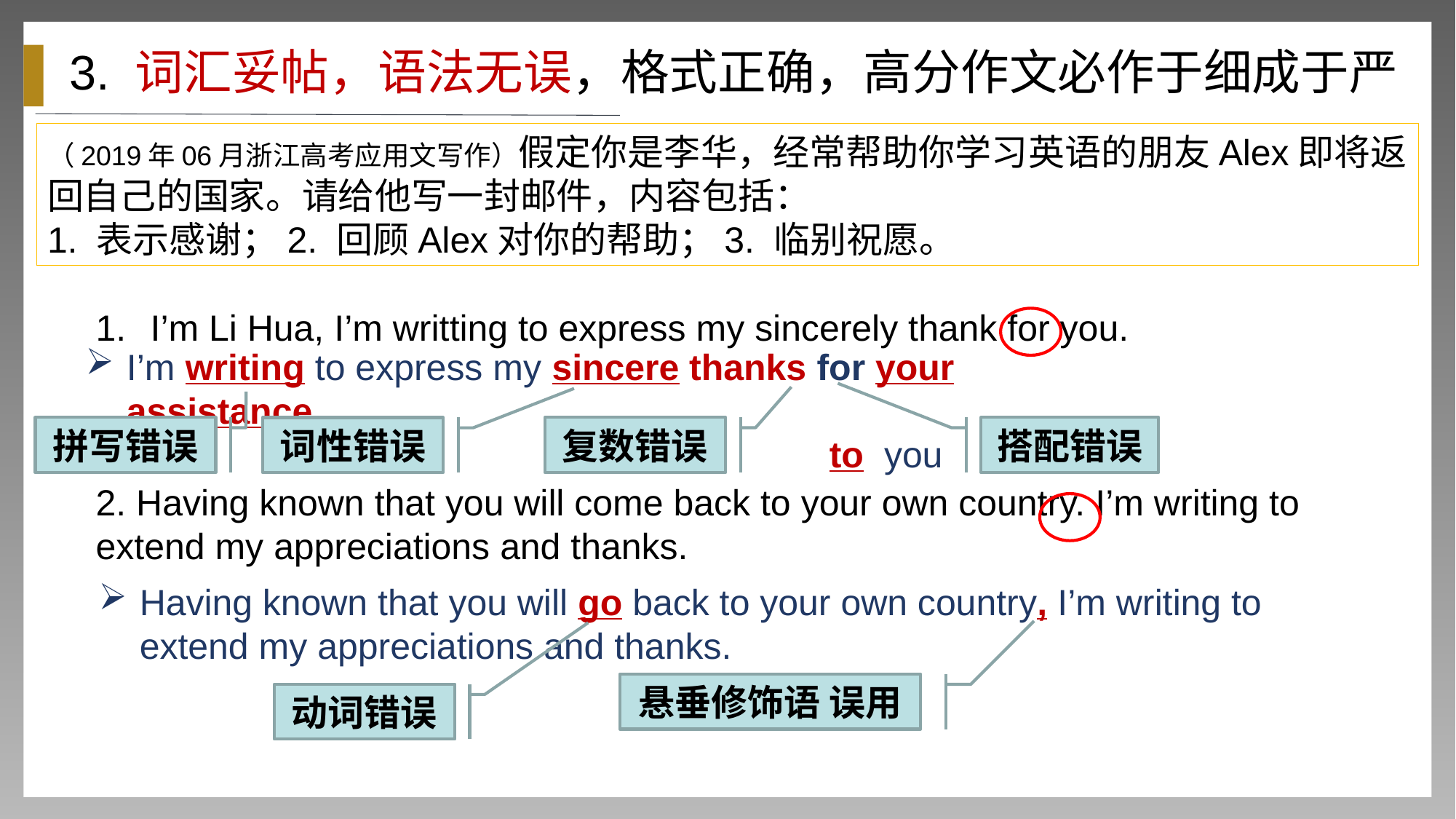

3. 词汇妥帖，语法无误，格式正确，高分作文必作于细成于严
（2019年06月浙江高考应用文写作）假定你是李华，经常帮助你学习英语的朋友Alex即将返回自己的国家。请给他写一封邮件，内容包括：
1. 表示感谢；2. 回顾Alex对你的帮助；3. 临别祝愿。
I’m Li Hua, I’m writting to express my sincerely thank for you.

2. Having known that you will come back to your own country. I’m writing to extend my appreciations and thanks.

I’m writing to express my sincere thanks for your assistance.
                                                                         to  you
拼写错误
复数错误
搭配错误
词性错误

Having known that you will go back to your own country, I’m writing to extend my appreciations and thanks.
悬垂修饰语 误用
动词错误